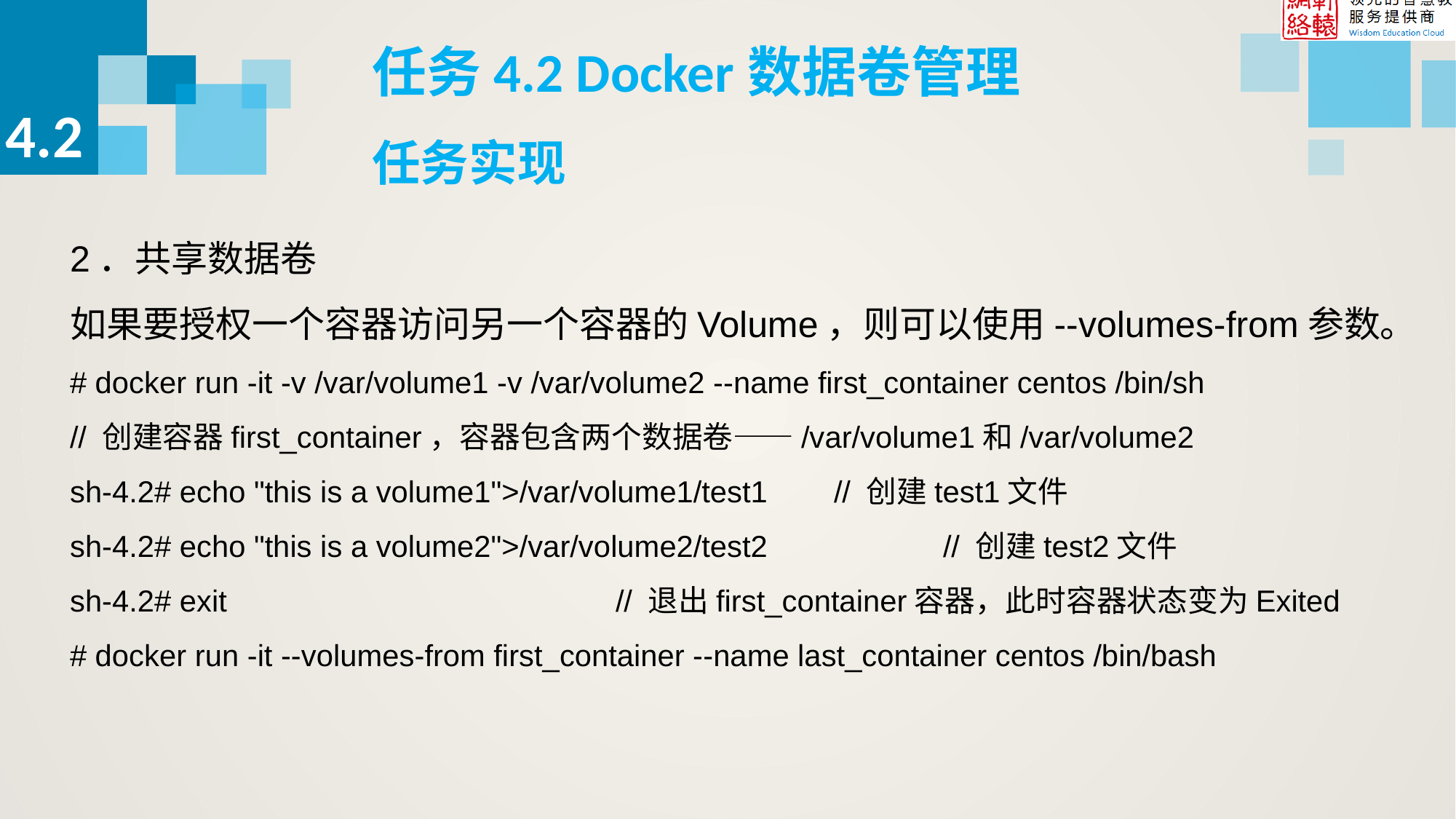

任务4.2 Docker数据卷管理
4.2
任务实现
2．共享数据卷
如果要授权一个容器访问另一个容器的Volume，则可以使用--volumes-from参数。
# docker run -it -v /var/volume1 -v /var/volume2 --name first_container centos /bin/sh
// 创建容器first_container，容器包含两个数据卷——/var/volume1和/var/volume2
sh-4.2# echo "this is a volume1">/var/volume1/test1     	// 创建test1文件
sh-4.2# echo "this is a volume2">/var/volume2/test2 		// 创建test2文件
sh-4.2# exit				// 退出first_container容器，此时容器状态变为Exited
# docker run -it --volumes-from first_container --name last_container centos /bin/bash